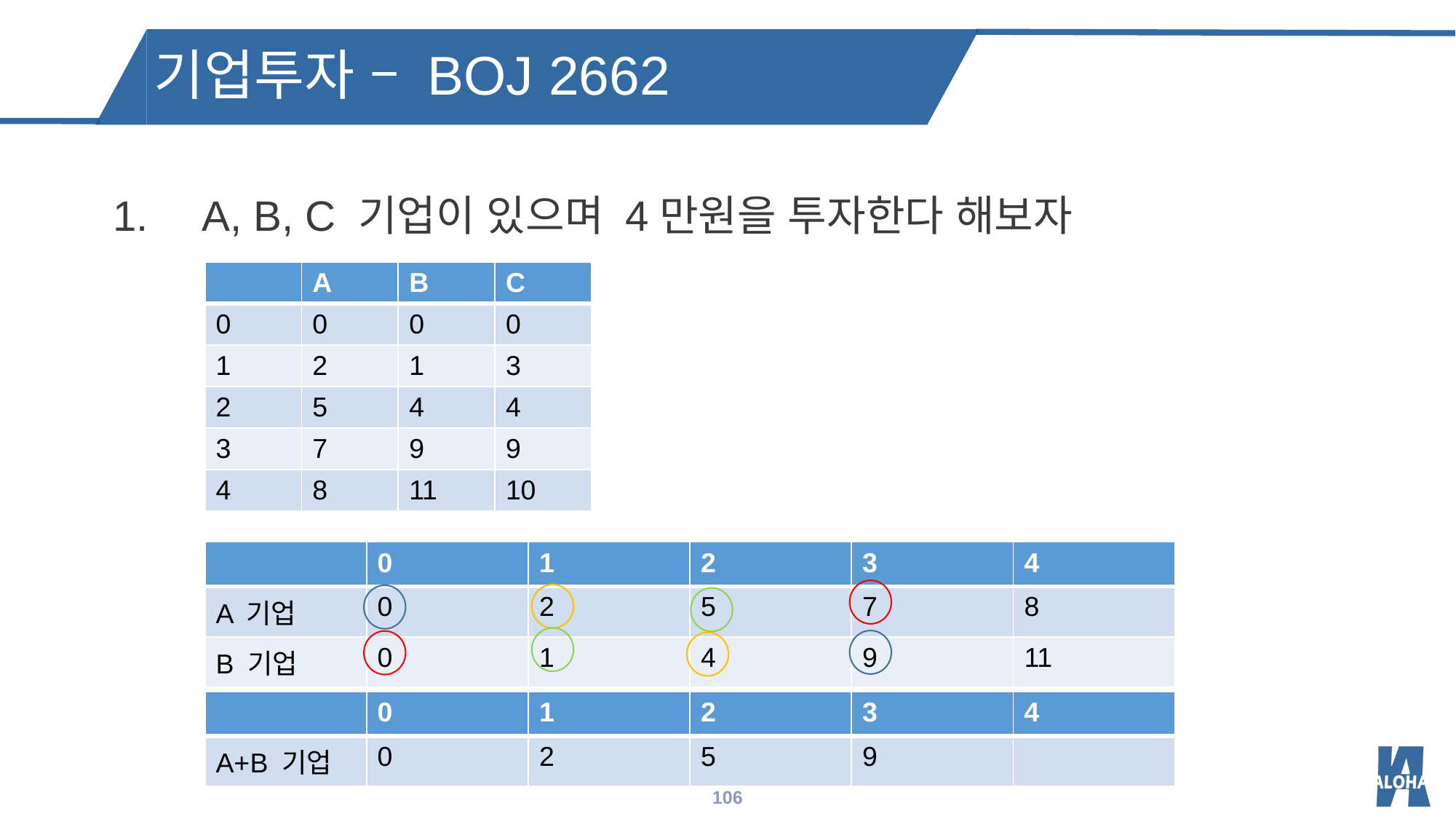

기업투자 – BOJ 2662
A, B, C 기업이 있으며 4만원을 투자한다 해보자

|  | A | B | C |
| --- | --- | --- | --- |
| 0 | 0 | 0 | 0 |
| 1 | 2 | 1 | 3 |
| 2 | 5 | 4 | 4 |
| 3 | 7 | 9 | 9 |
| 4 | 8 | 11 | 10 |
|  | 0 | 1 | 2 | 3 | 4 |
| --- | --- | --- | --- | --- | --- |
| A 기업 | 0 | 2 | 5 | 7 | 8 |
| B 기업 | 0 | 1 | 4 | 9 | 11 |

|  | 0 | 1 | 2 | 3 | 4 |
| --- | --- | --- | --- | --- | --- |
| A+B 기업 | 0 | 2 | 5 | 9 |  |
106